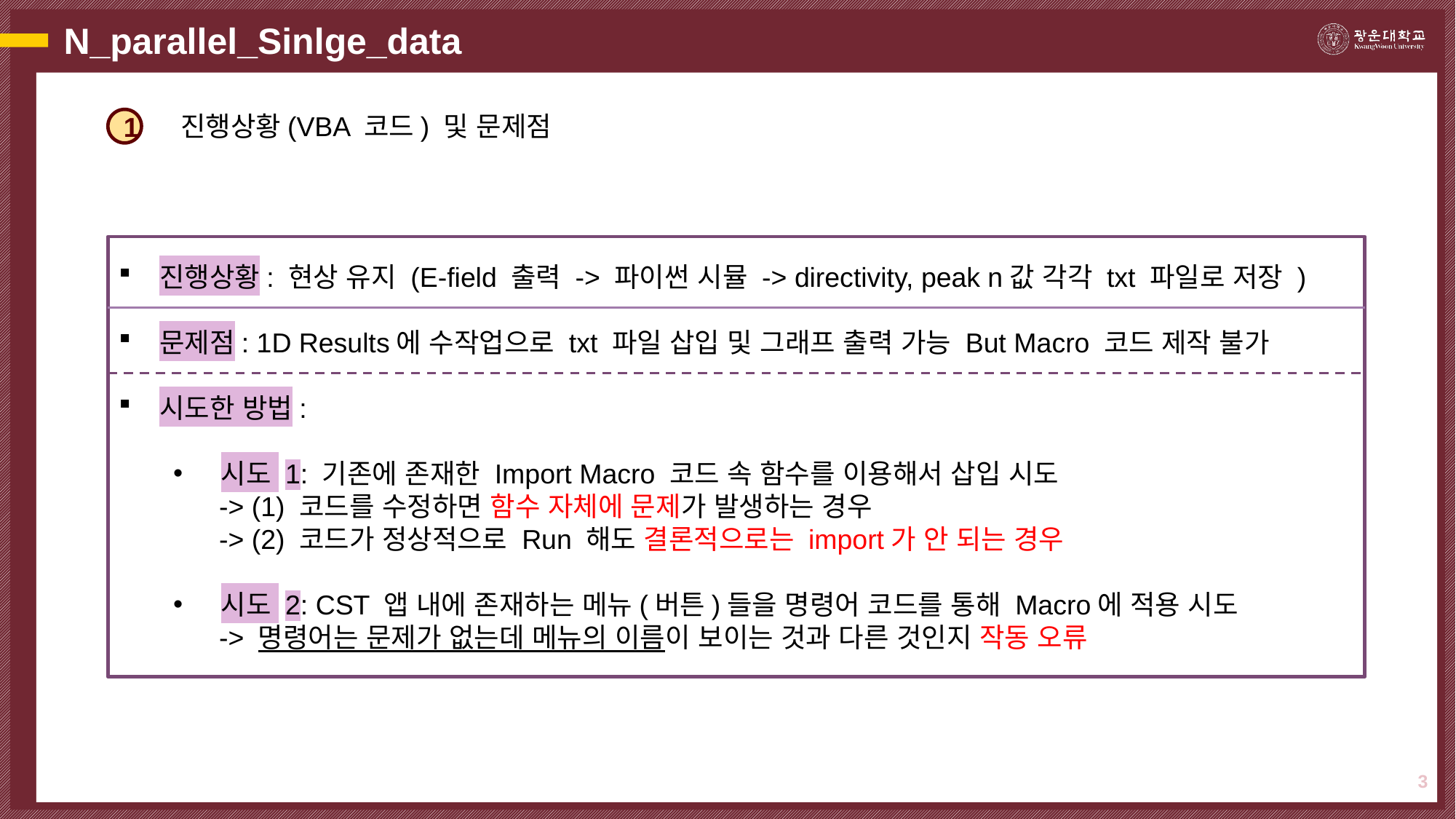

# N_parallel_Sinlge_data
진행상황(VBA 코드) 및 문제점
1

진행상황: 현상 유지 (E-field 출력 -> 파이썬 시뮬 -> directivity, peak n값 각각 txt 파일로 저장 )

문제점: 1D Results에 수작업으로 txt 파일 삽입 및 그래프 출력 가능 But Macro 코드 제작 불가

시도한 방법:

시도 1: 기존에 존재한 Import Macro 코드 속 함수를 이용해서 삽입 시도
      -> (1) 코드를 수정하면 함수 자체에 문제가 발생하는 경우
      -> (2) 코드가 정상적으로 Run 해도 결론적으로는 import가 안 되는 경우

시도 2: CST 앱 내에 존재하는 메뉴(버튼)들을 명령어 코드를 통해 Macro에 적용 시도
      -> 명령어는 문제가 없는데 메뉴의 이름이 보이는 것과 다른 것인지 작동 오류

3